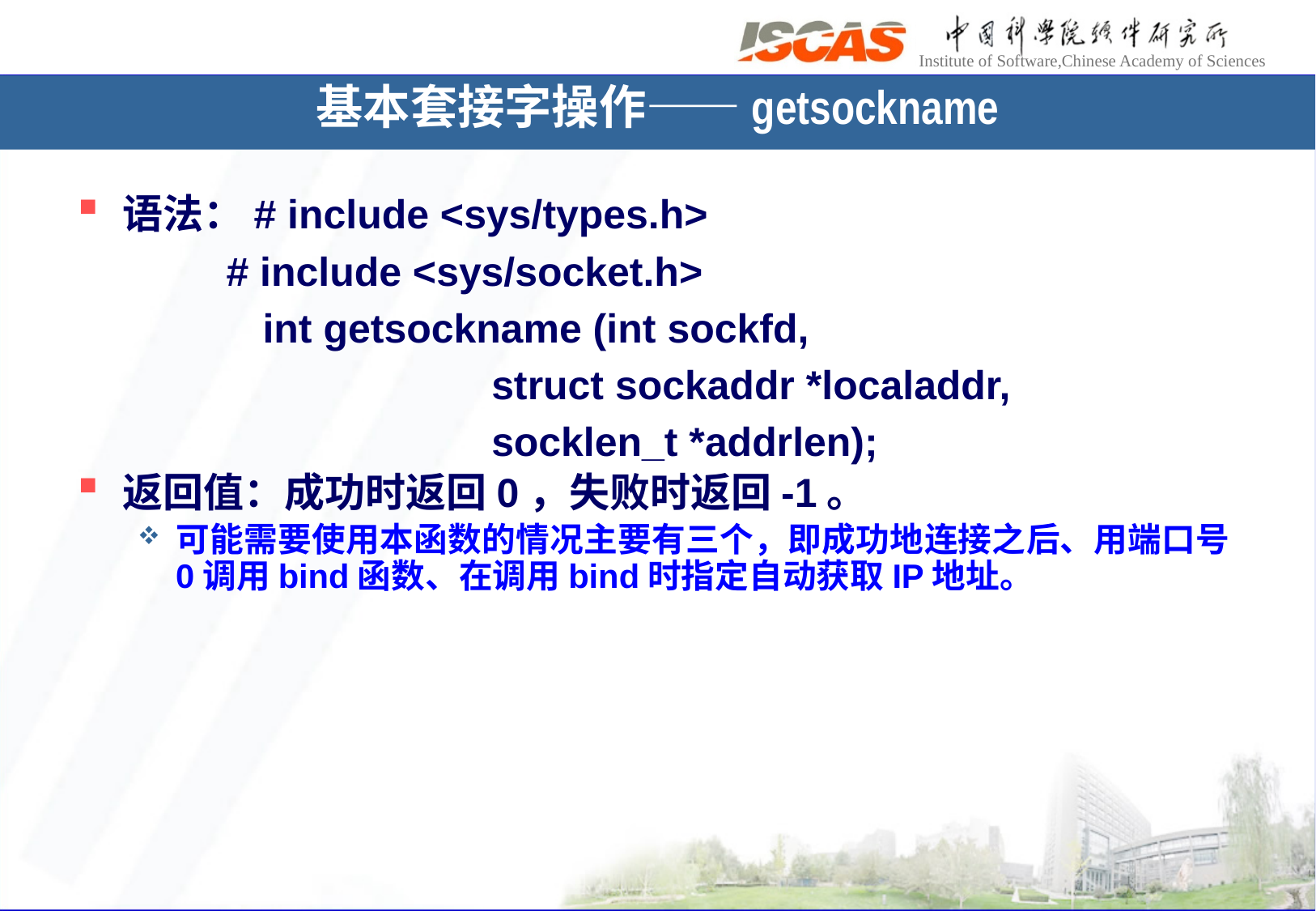

# 基本套接字操作——getsockname
语法：# include <sys/types.h>
　　　  # include <sys/socket.h>
　　　      int getsockname (int sockfd,
　　　　　　　　　　struct sockaddr *localaddr,
　　　　　　　　　　socklen_t *addrlen);
返回值：成功时返回0，失败时返回-1。
可能需要使用本函数的情况主要有三个，即成功地连接之后、用端口号0调用bind函数、在调用bind时指定自动获取IP地址。